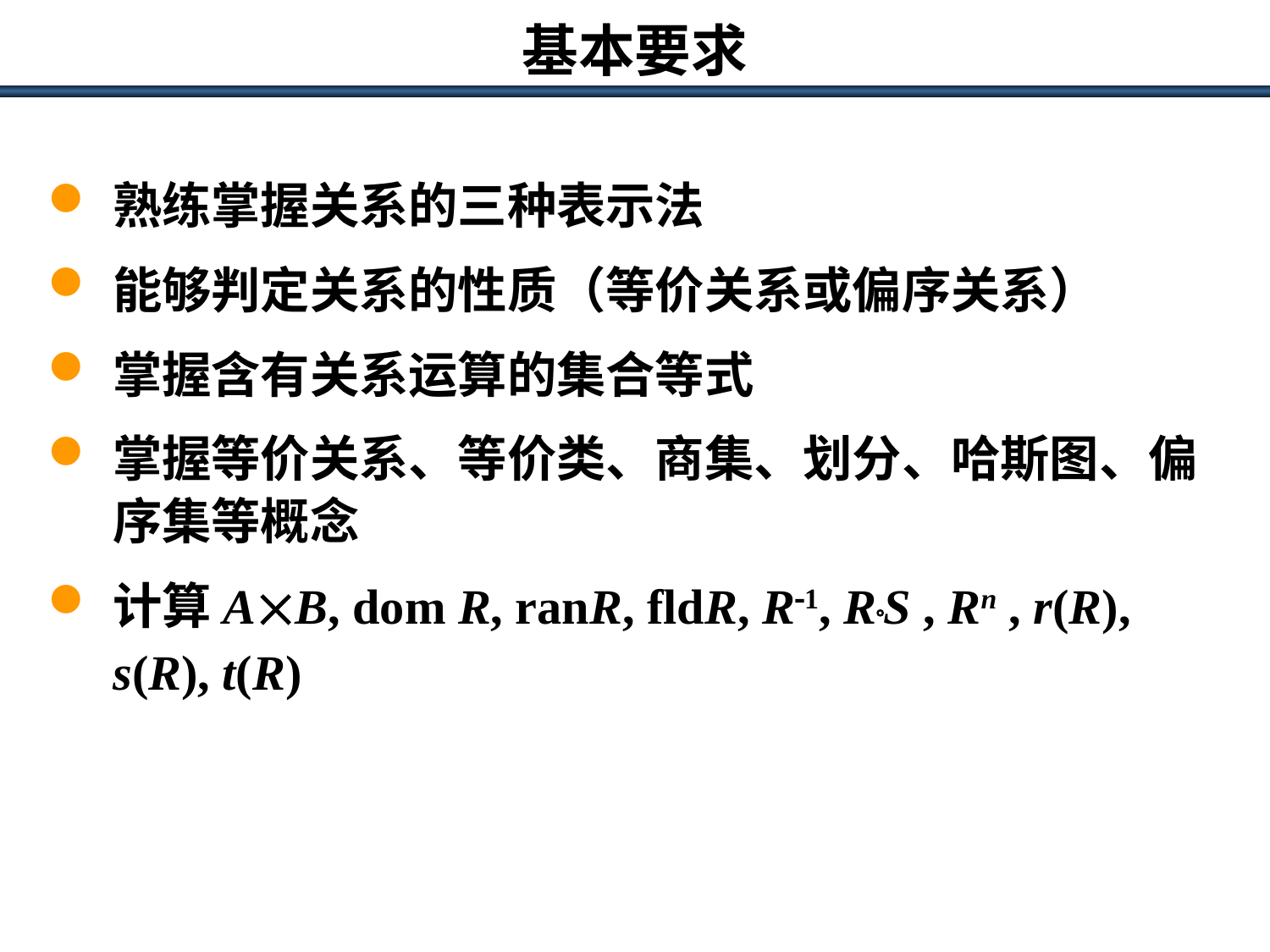

基本要求

熟练掌握关系的三种表示法

能够判定关系的性质（等价关系或偏序关系）

掌握含有关系运算的集合等式

掌握等价关系、等价类、商集、划分、哈斯图、偏序集等概念

计算A×B, dom R, ranR, fldR, R−1, R°S , Rn , r(R), s(R), t(R)